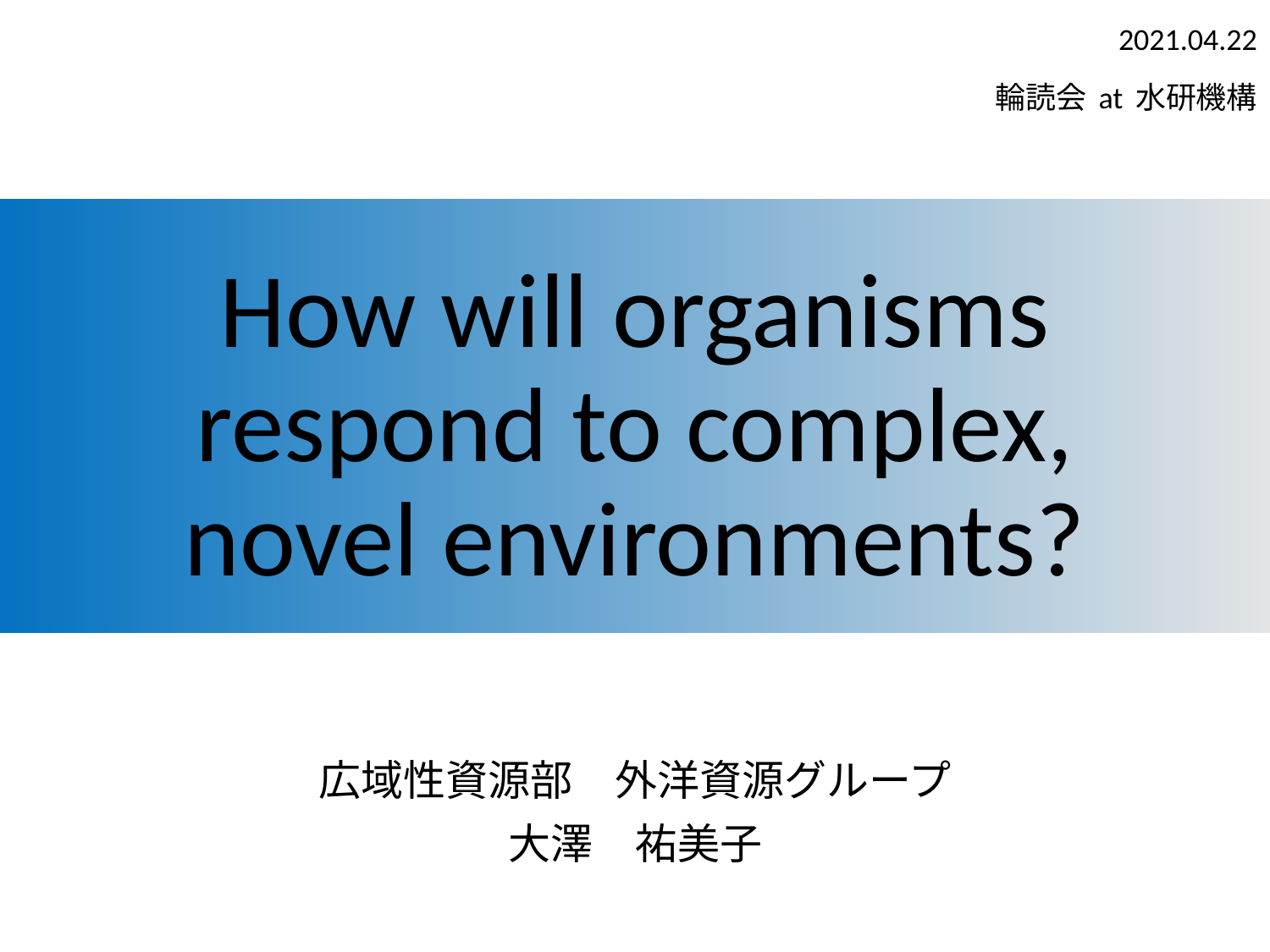

2021.04.22
輪読会 at 水研機構

# How will organisms respond to complex, novel environments?
広域性資源部　外洋資源グループ
大澤　祐美子